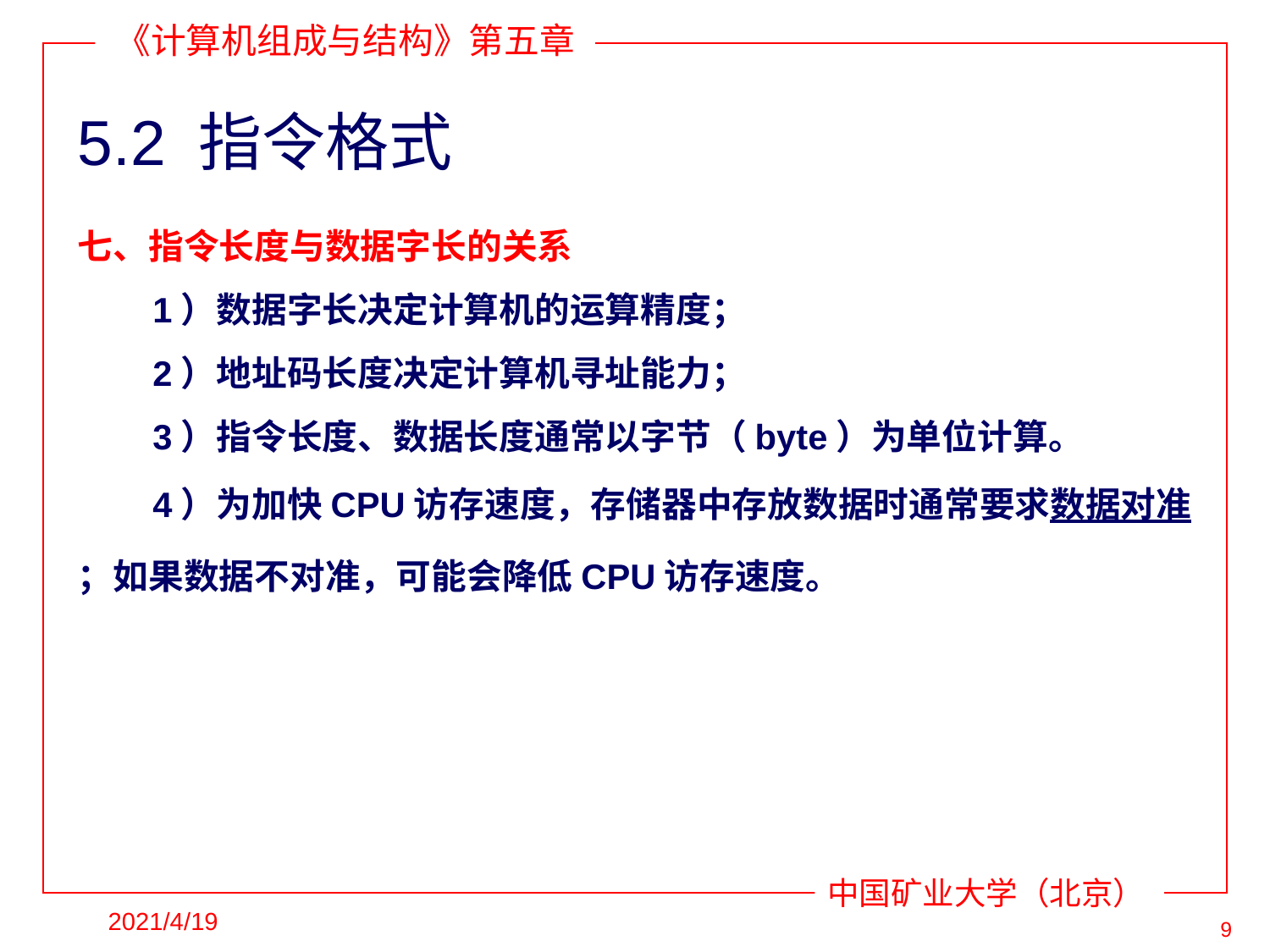

# 5.2 指令格式
七、指令长度与数据字长的关系
1）数据字长决定计算机的运算精度；
2）地址码长度决定计算机寻址能力；
3）指令长度、数据长度通常以字节（byte）为单位计算。
4）为加快CPU访存速度，存储器中存放数据时通常要求数据对准；如果数据不对准，可能会降低CPU访存速度。
2021/4/19